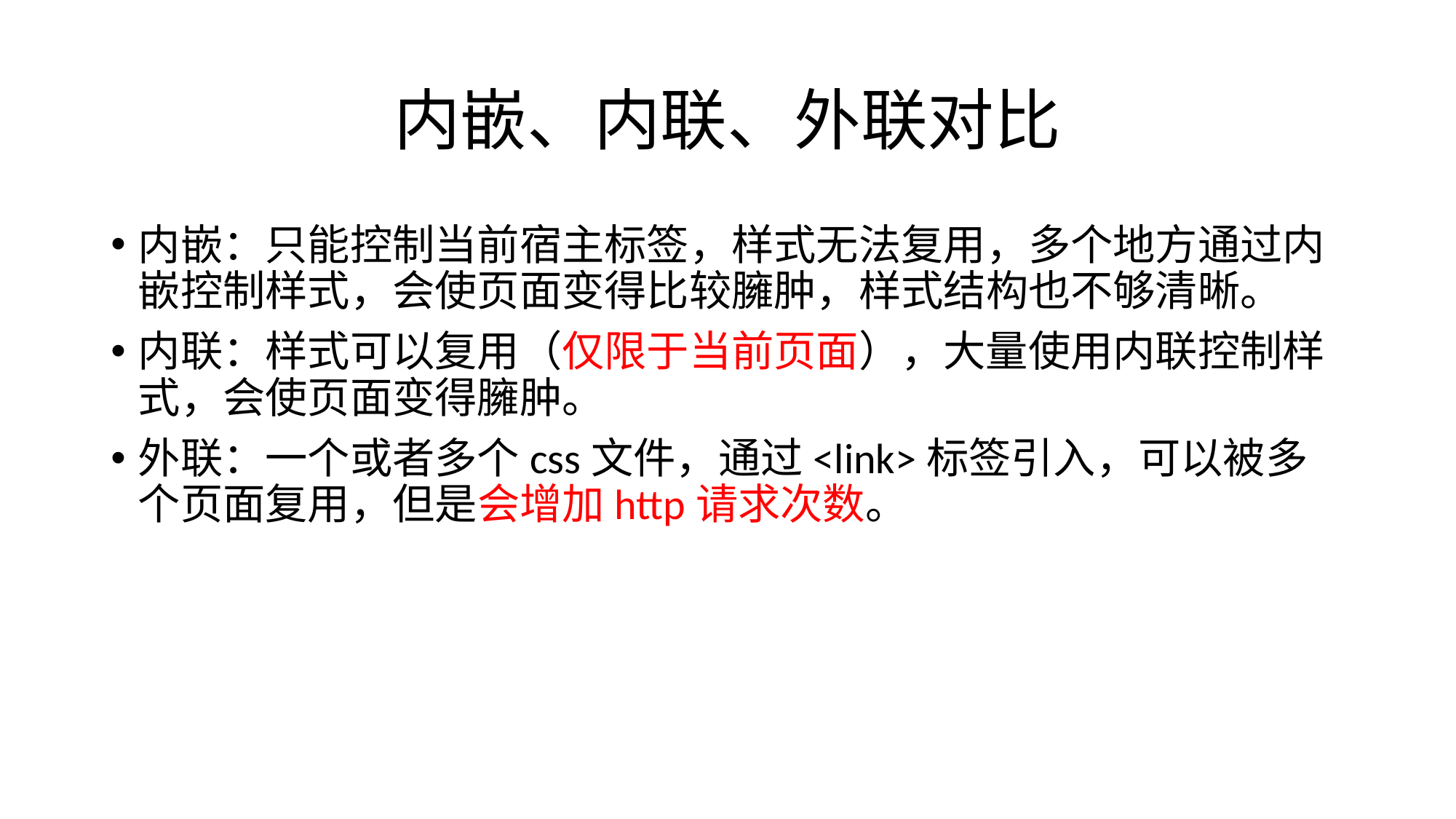

# 内嵌、内联、外联对比
内嵌：只能控制当前宿主标签，样式无法复用，多个地方通过内嵌控制样式，会使页面变得比较臃肿，样式结构也不够清晰。
内联：样式可以复用（仅限于当前页面），大量使用内联控制样式，会使页面变得臃肿。
外联：一个或者多个css文件，通过<link>标签引入，可以被多个页面复用，但是会增加http请求次数。